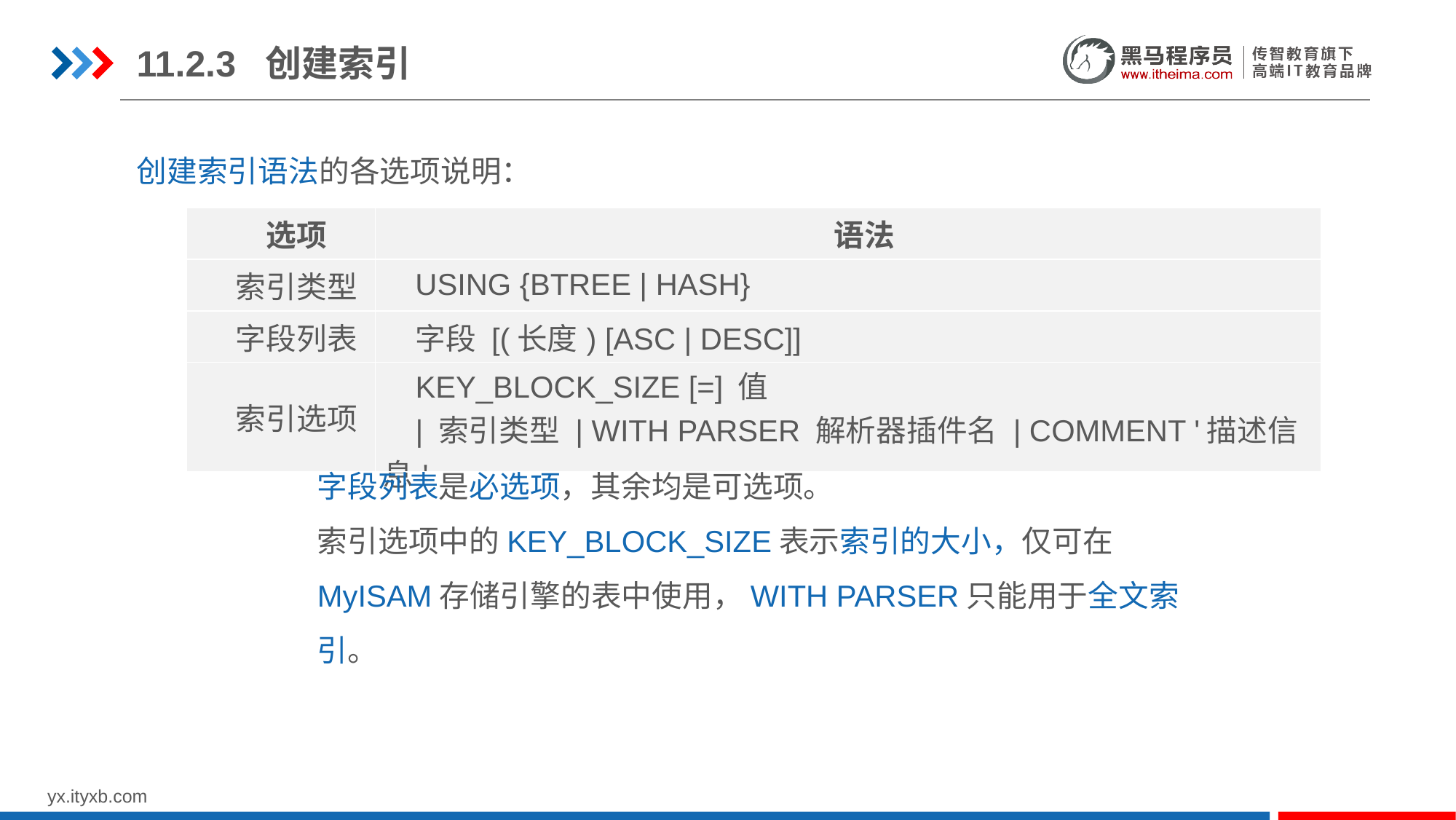

11.2.3  创建索引
创建索引语法的各选项说明：
| 选项 | 语法 |
| --- | --- |
| 索引类型 | USING {BTREE | HASH} |
| 字段列表 | 字段 [(长度) [ASC | DESC]] |
| 索引选项 | KEY\_BLOCK\_SIZE [=] 值 | 索引类型 | WITH PARSER 解析器插件名 | COMMENT '描述信息' |
字段列表是必选项，其余均是可选项。
索引选项中的KEY_BLOCK_SIZE表示索引的大小，仅可在MyISAM存储引擎的表中使用，WITH PARSER只能用于全文索引。